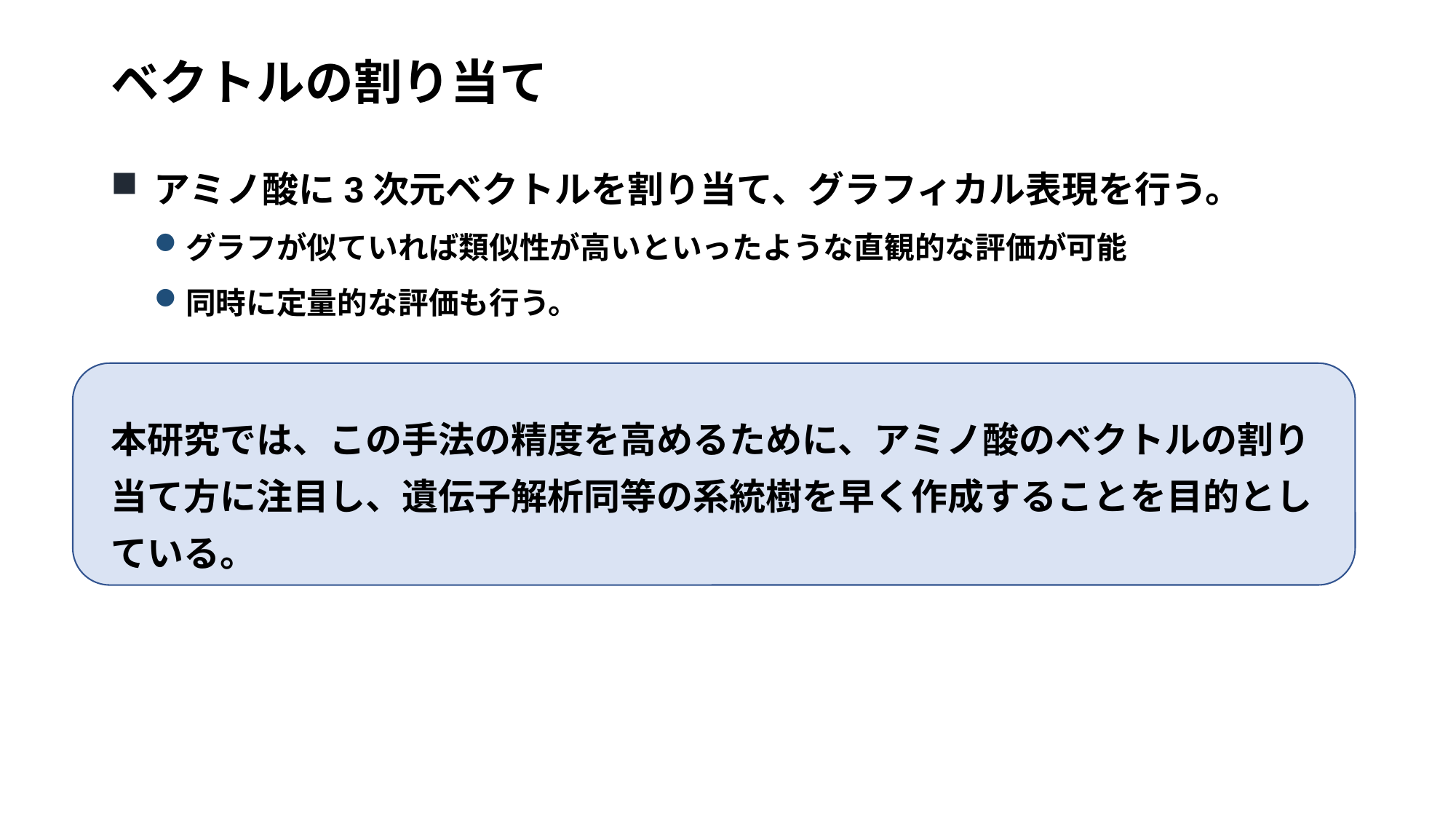

# ベクトルの割り当て
アミノ酸に3次元ベクトルを割り当て、グラフィカル表現を行う。
グラフが似ていれば類似性が高いといったような直観的な評価が可能
同時に定量的な評価も行う。

本研究では、この手法の精度を高めるために、アミノ酸のベクトルの割り当て方に注目し、遺伝子解析同等の系統樹を早く作成することを目的としている。